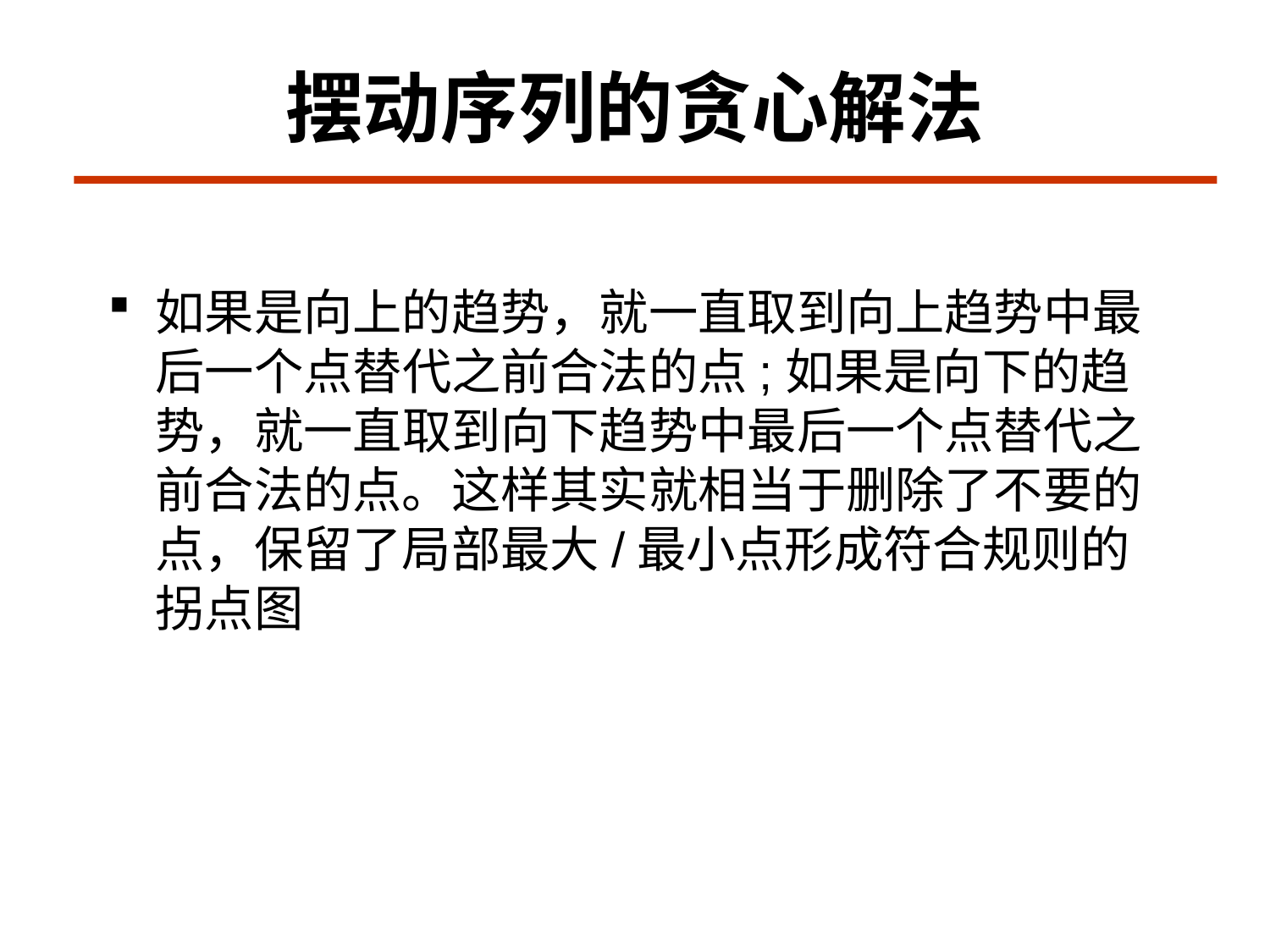

# 摆动序列的贪心解法
如果是向上的趋势，就一直取到向上趋势中最后一个点替代之前合法的点;如果是向下的趋势，就一直取到向下趋势中最后一个点替代之前合法的点。这样其实就相当于删除了不要的点，保留了局部最大/最小点形成符合规则的拐点图